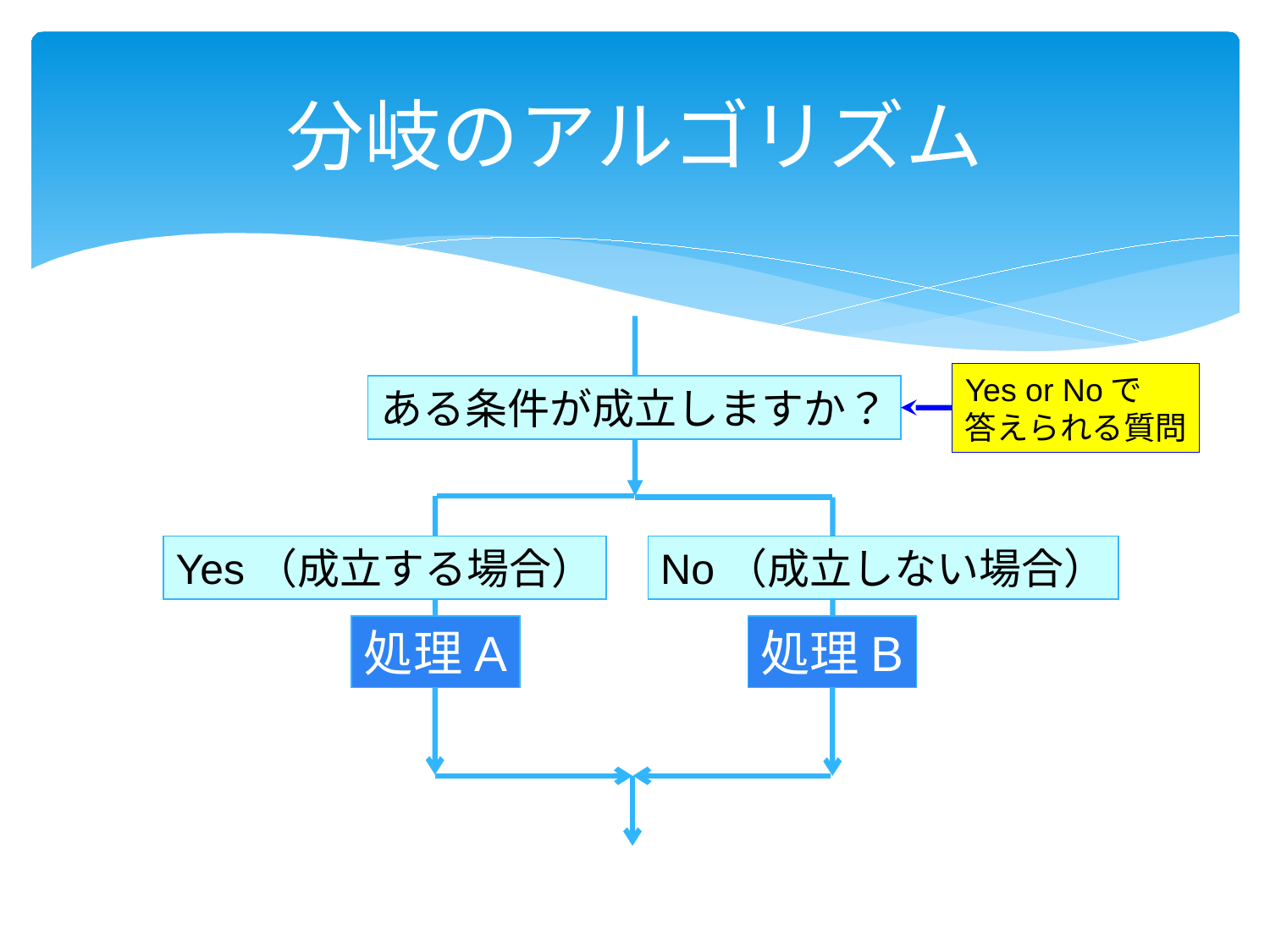

# 分岐のアルゴリズム

Yes or Noで
答えられる質問
ある条件が成立しますか？
Yes（成立する場合）
No（成立しない場合）
処理A
処理B